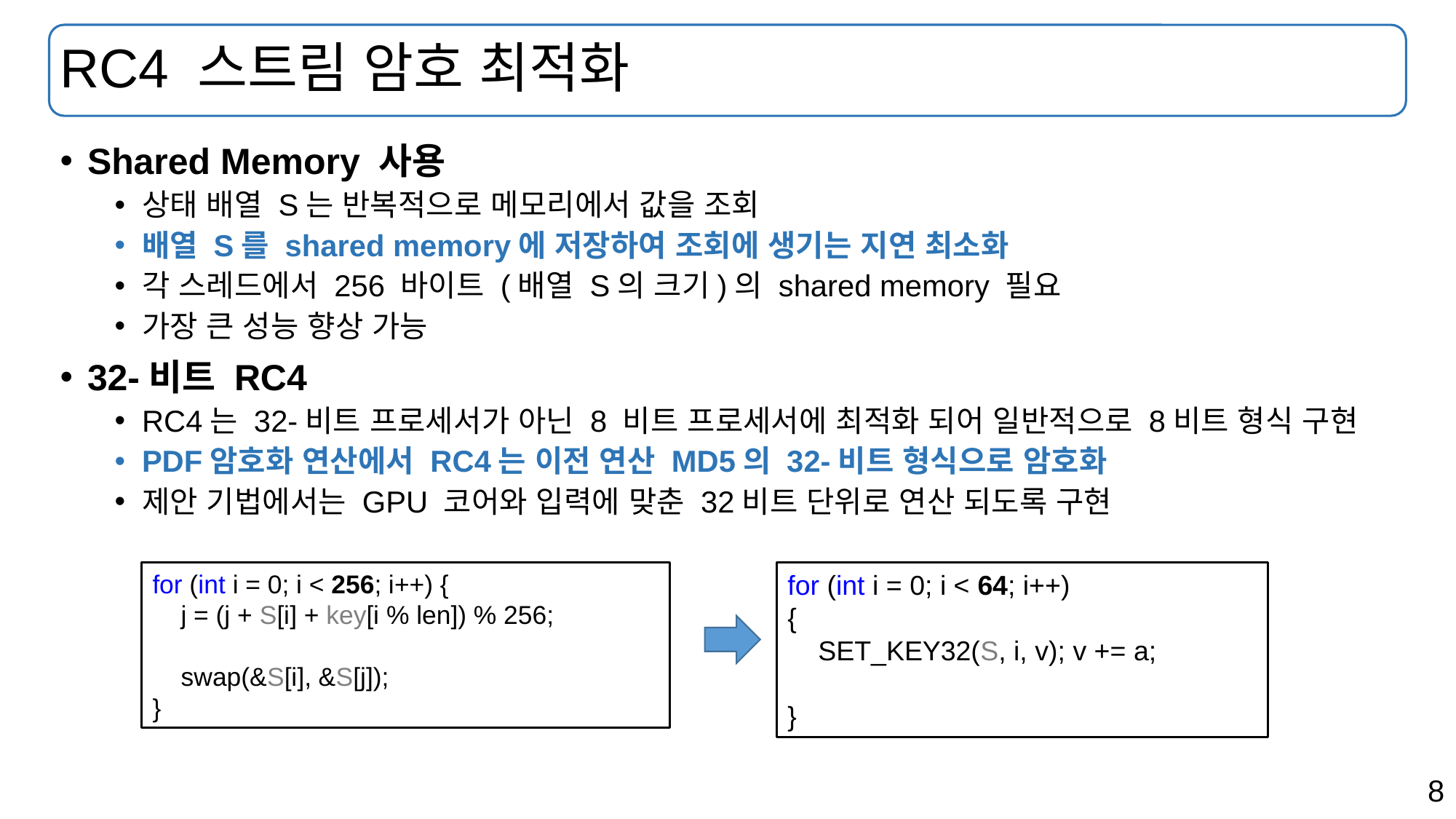

# RC4 스트림 암호 최적화
Shared Memory 사용
상태 배열 S는 반복적으로 메모리에서 값을 조회
배열 S를 shared memory에 저장하여 조회에 생기는 지연 최소화
각 스레드에서 256 바이트 (배열 S의 크기)의 shared memory 필요
가장 큰 성능 향상 가능
32-비트 RC4
RC4는 32-비트 프로세서가 아닌 8 비트 프로세서에 최적화 되어 일반적으로 8비트 형식 구현
PDF암호화 연산에서 RC4는 이전 연산 MD5의 32-비트 형식으로 암호화
제안 기법에서는 GPU 코어와 입력에 맞춘 32비트 단위로 연산 되도록 구현

for (int i = 0; i < 256; i++) {
    j = (j + S[i] + key[i % len]) % 256;

    swap(&S[i], &S[j]);
}
for (int i = 0; i < 64; i++)
{
    SET_KEY32(S, i, v); v += a;

}